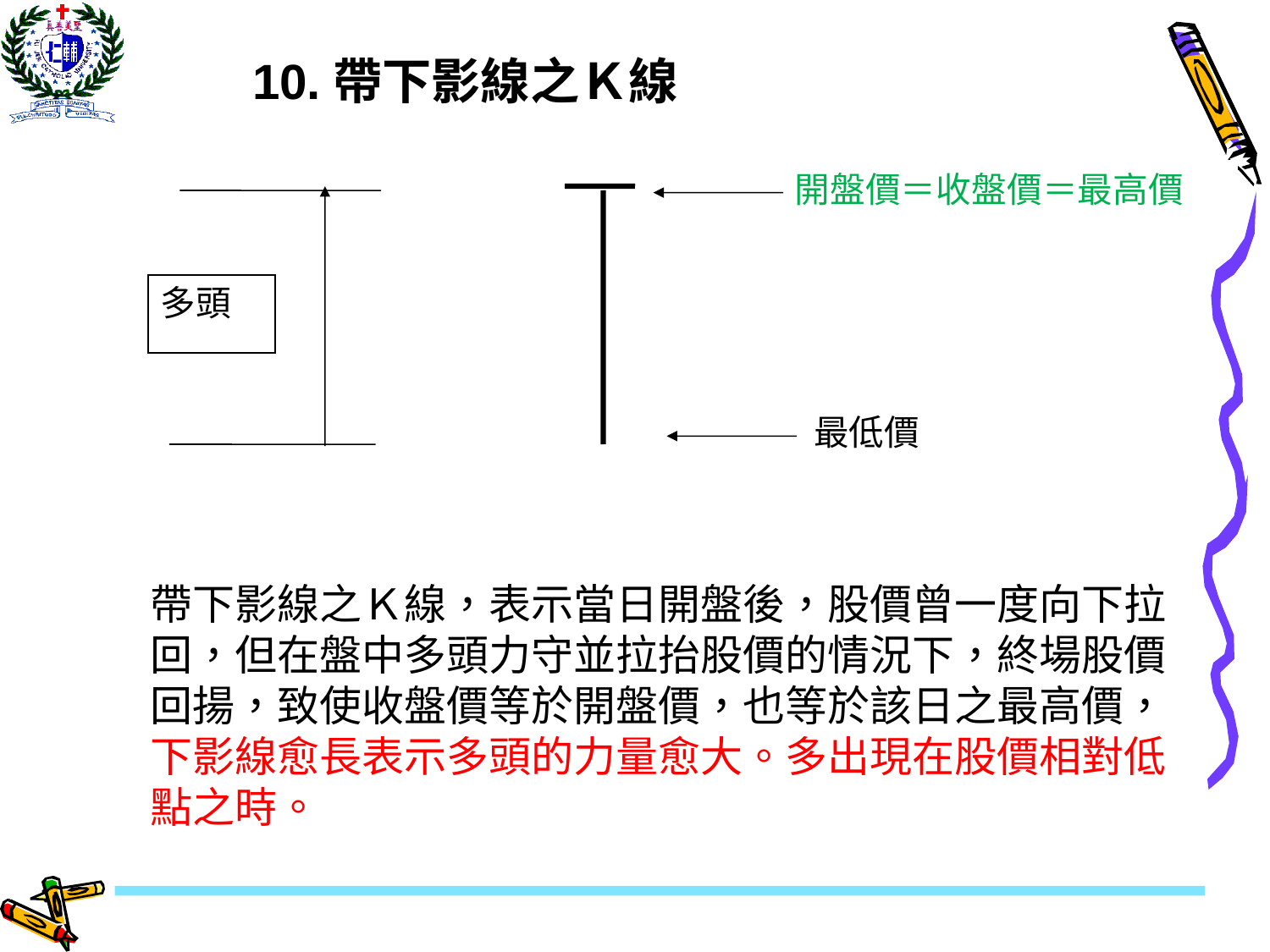

# 10.帶下影線之Ｋ線
開盤價＝收盤價＝最高價

多頭
最低價

帶下影線之Ｋ線，表示當日開盤後，股價曾一度向下拉回，但在盤中多頭力守並拉抬股價的情況下，終場股價回揚，致使收盤價等於開盤價，也等於該日之最高價，下影線愈長表示多頭的力量愈大。多出現在股價相對低點之時。